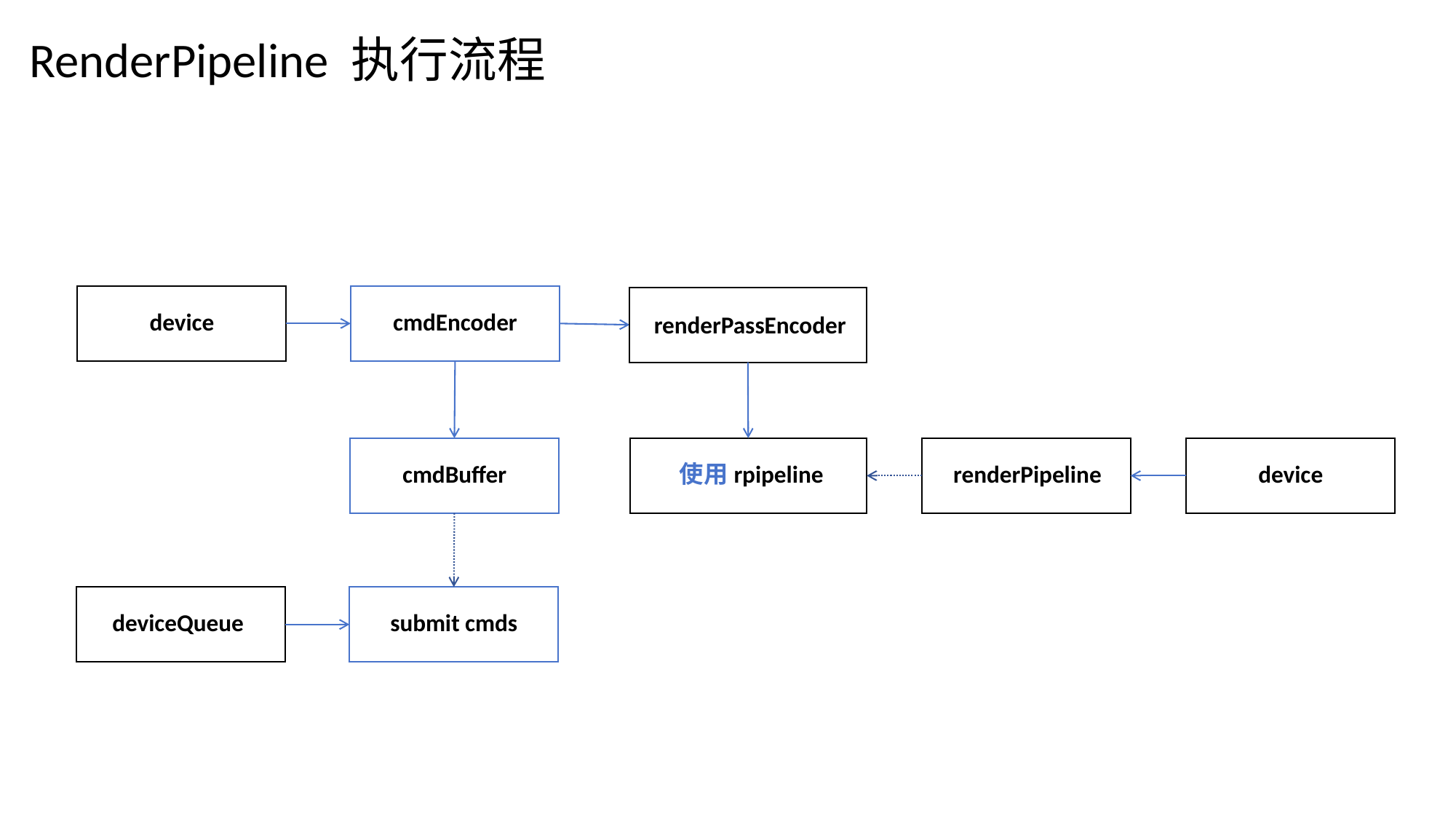

# RenderPipeline 执行流程

device

renderPassEncoder
cmdEncoder

使用rpipeline

renderPipeline

device
cmdBuffer

deviceQueue

submit cmds